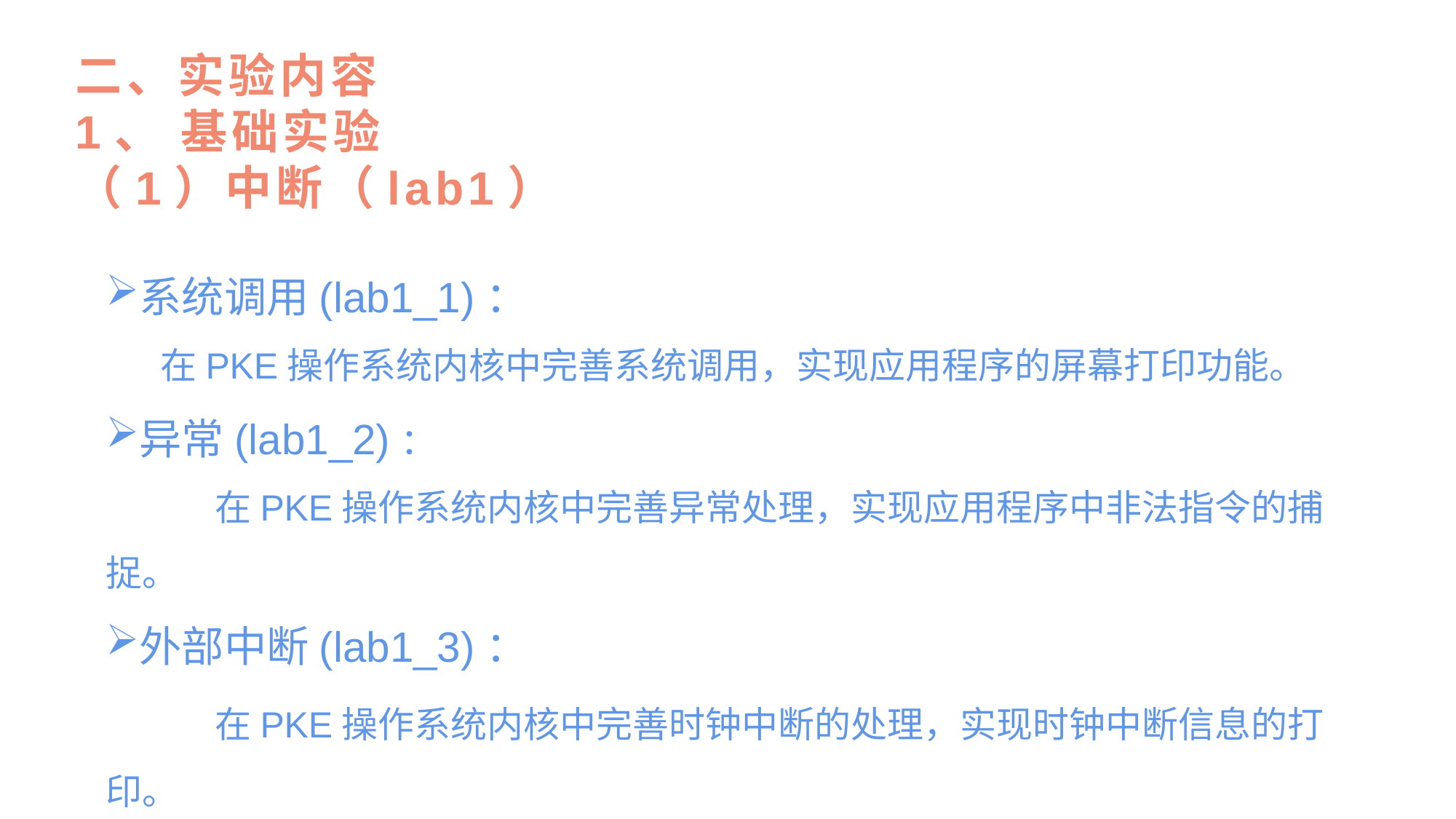

# 二、实验内容 1、 基础实验 （1）中断（lab1）
系统调用(lab1_1)：
在PKE操作系统内核中完善系统调用，实现应用程序的屏幕打印功能。
异常(lab1_2)：
	在PKE操作系统内核中完善异常处理，实现应用程序中非法指令的捕捉。
外部中断(lab1_3)：
	在PKE操作系统内核中完善时钟中断的处理，实现时钟中断信息的打印。